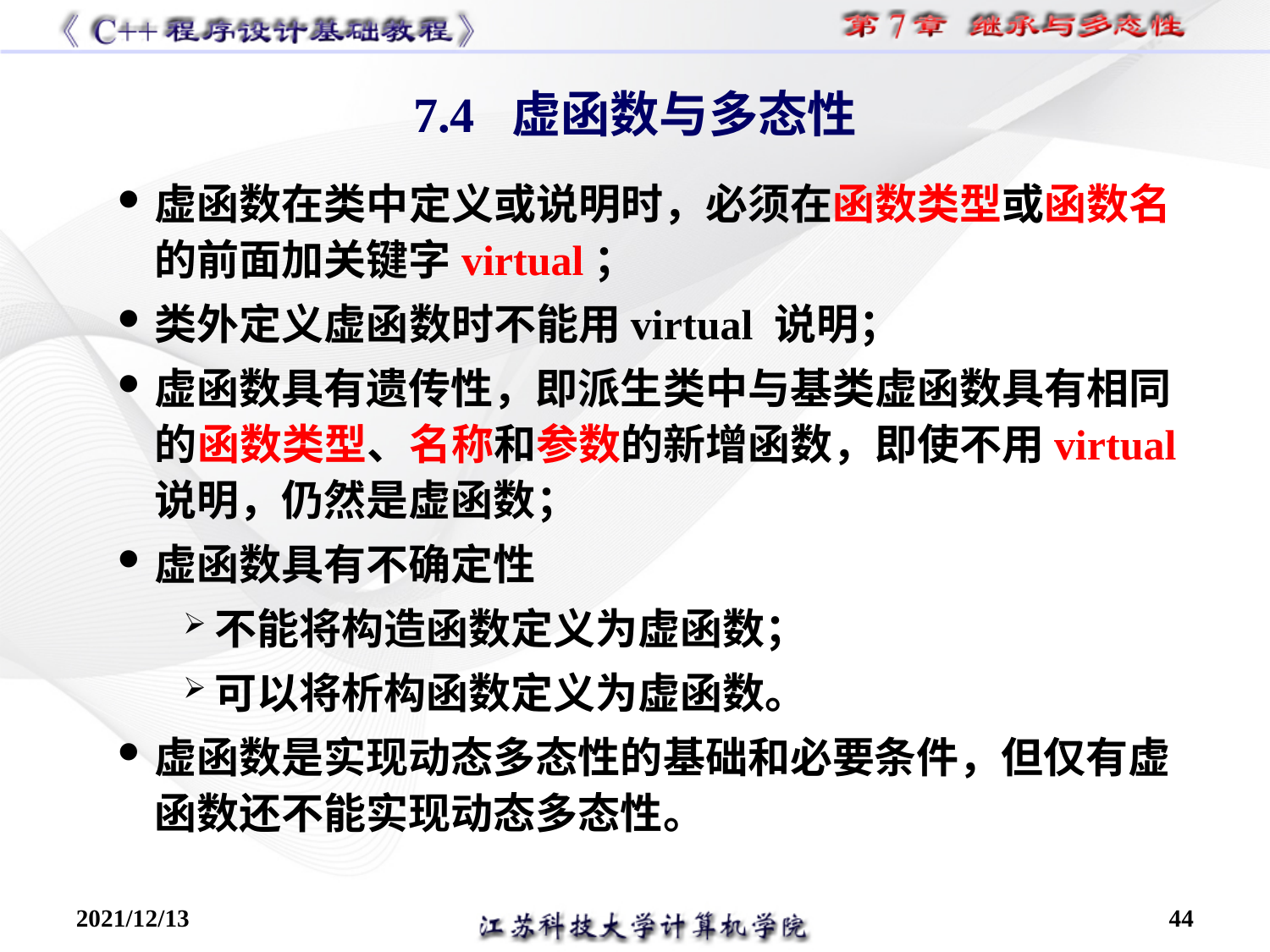

虚函数在类中定义或说明时，必须在函数类型或函数名的前面加关键字virtual；
类外定义虚函数时不能用virtual 说明；
虚函数具有遗传性，即派生类中与基类虚函数具有相同的函数类型、名称和参数的新增函数，即使不用virtual说明，仍然是虚函数；
虚函数具有不确定性
不能将构造函数定义为虚函数；
可以将析构函数定义为虚函数。
虚函数是实现动态多态性的基础和必要条件，但仅有虚函数还不能实现动态多态性。
7.4  虚函数与多态性